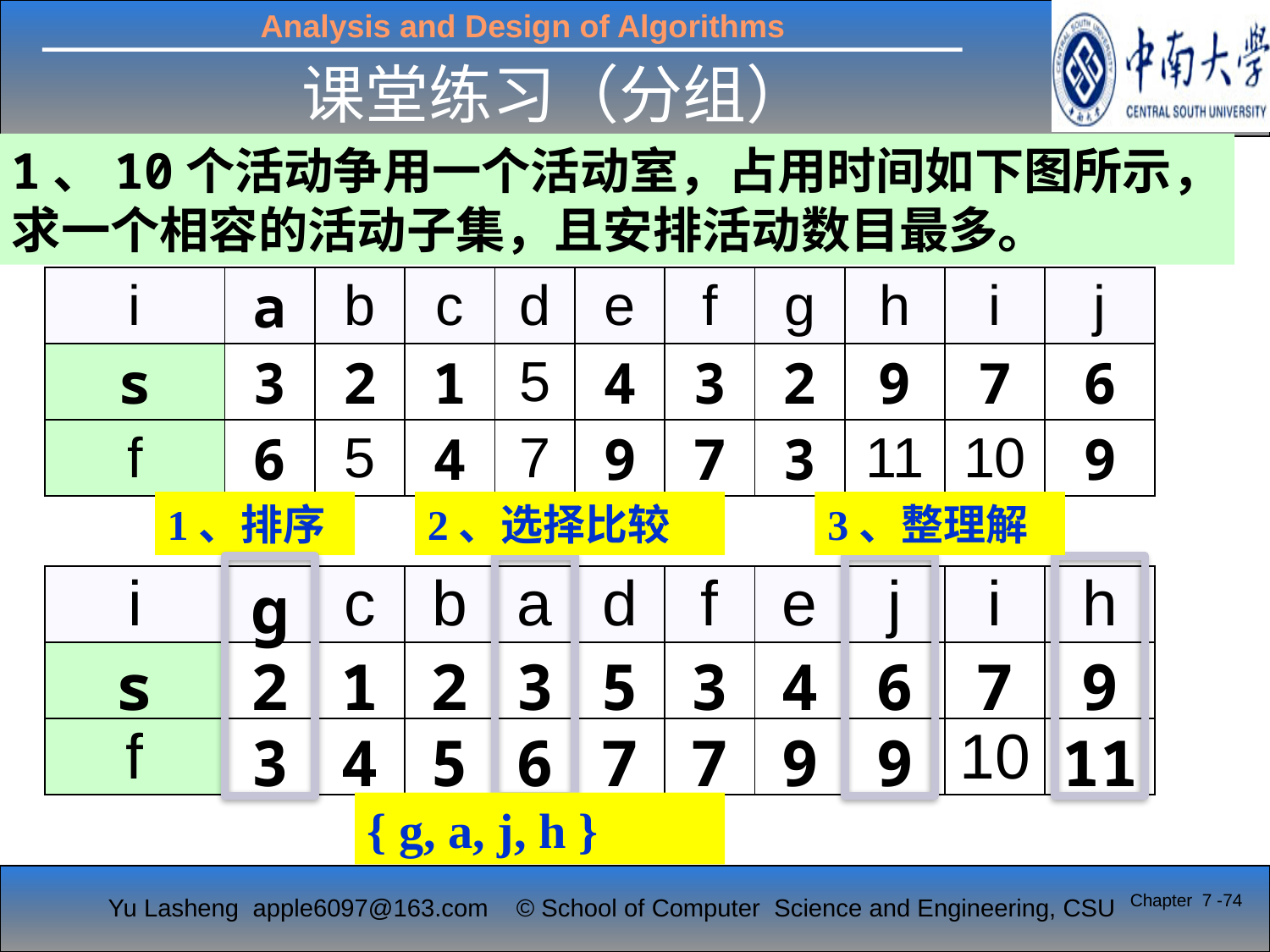

# 课堂练习（分组）
1、10个活动争用一个活动室，占用时间如下图所示，求一个相容的活动子集，且安排活动数目最多。
| i | a | b | c | d | e | f | g | h | i | j |
| --- | --- | --- | --- | --- | --- | --- | --- | --- | --- | --- |
| s | 3 | 2 | 1 | 5 | 4 | 3 | 2 | 9 | 7 | 6 |
| f | 6 | 5 | 4 | 7 | 9 | 7 | 3 | 11 | 10 | 9 |
1、排序
2、选择比较
3、整理解

| i | g | c | b | a | d | f | e | j | i | h |
| --- | --- | --- | --- | --- | --- | --- | --- | --- | --- | --- |
| s | 2 | 1 | 2 | 3 | 5 | 3 | 4 | 6 | 7 | 9 |
| f | 3 | 4 | 5 | 6 | 7 | 7 | 9 | 9 | 10 | 11 |
{ g, a, j, h }
Chapter  7 -74